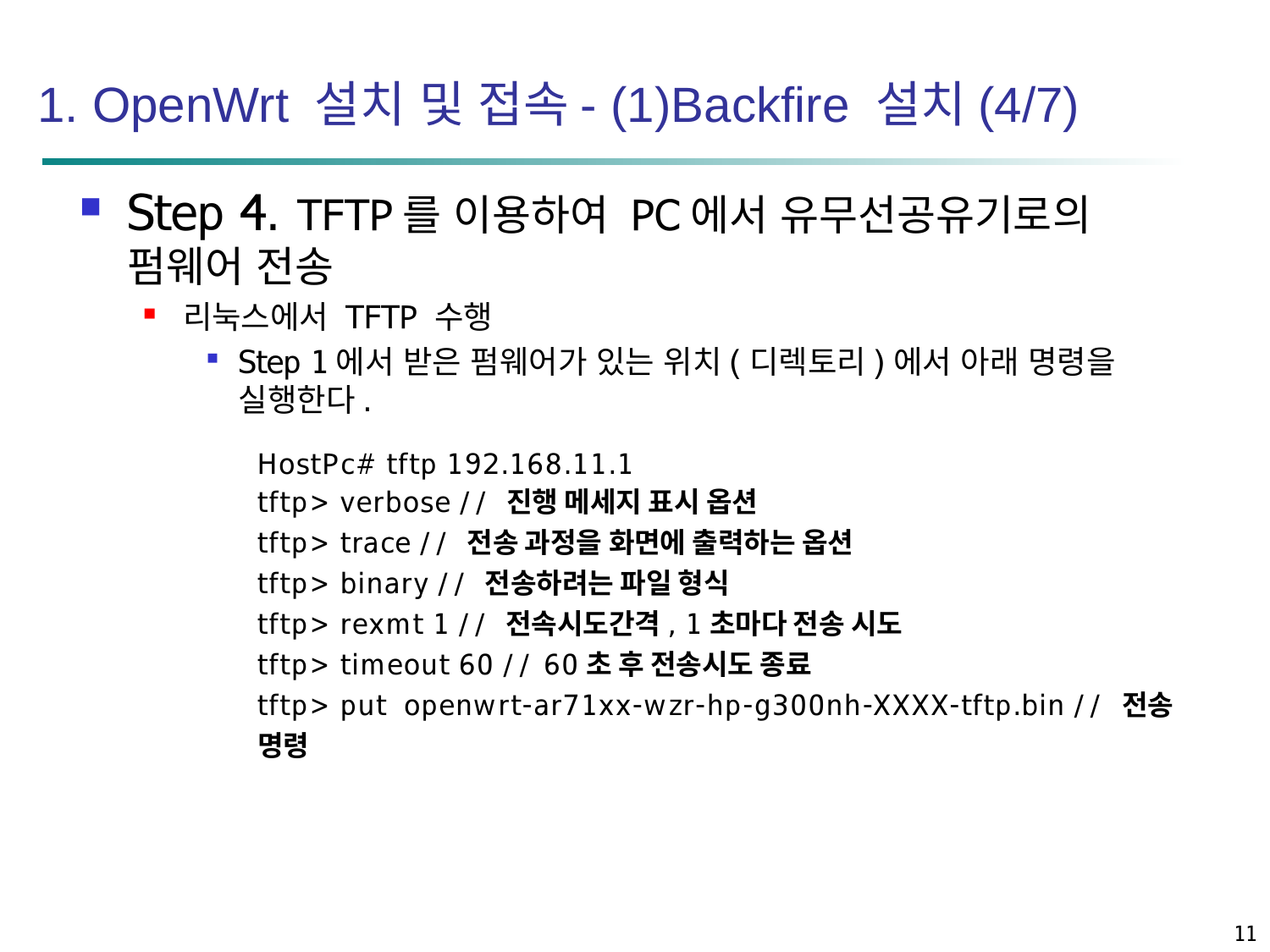

1. OpenWrt 설치 및 접속- (1)Backfire 설치(4/7)
Step 4. TFTP를 이용하여 PC에서 유무선공유기로의 펌웨어 전송
리눅스에서 TFTP 수행
Step 1에서 받은 펌웨어가 있는 위치(디렉토리)에서 아래 명령을 실행한다.

| HostPc# tftp 192.168.11.1 tftp> verbose // 진행 메세지 표시 옵션 tftp> trace // 전송 과정을 화면에 출력하는 옵션 tftp> binary // 전송하려는 파일 형식 tftp> rexmt 1 // 전속시도간격, 1초마다 전송 시도 tftp> timeout 60 // 60초 후 전송시도 종료 tftp> put openwrt-ar71xx-wzr-hp-g300nh-XXXX-tftp.bin // 전송 명령 |
| --- |
11